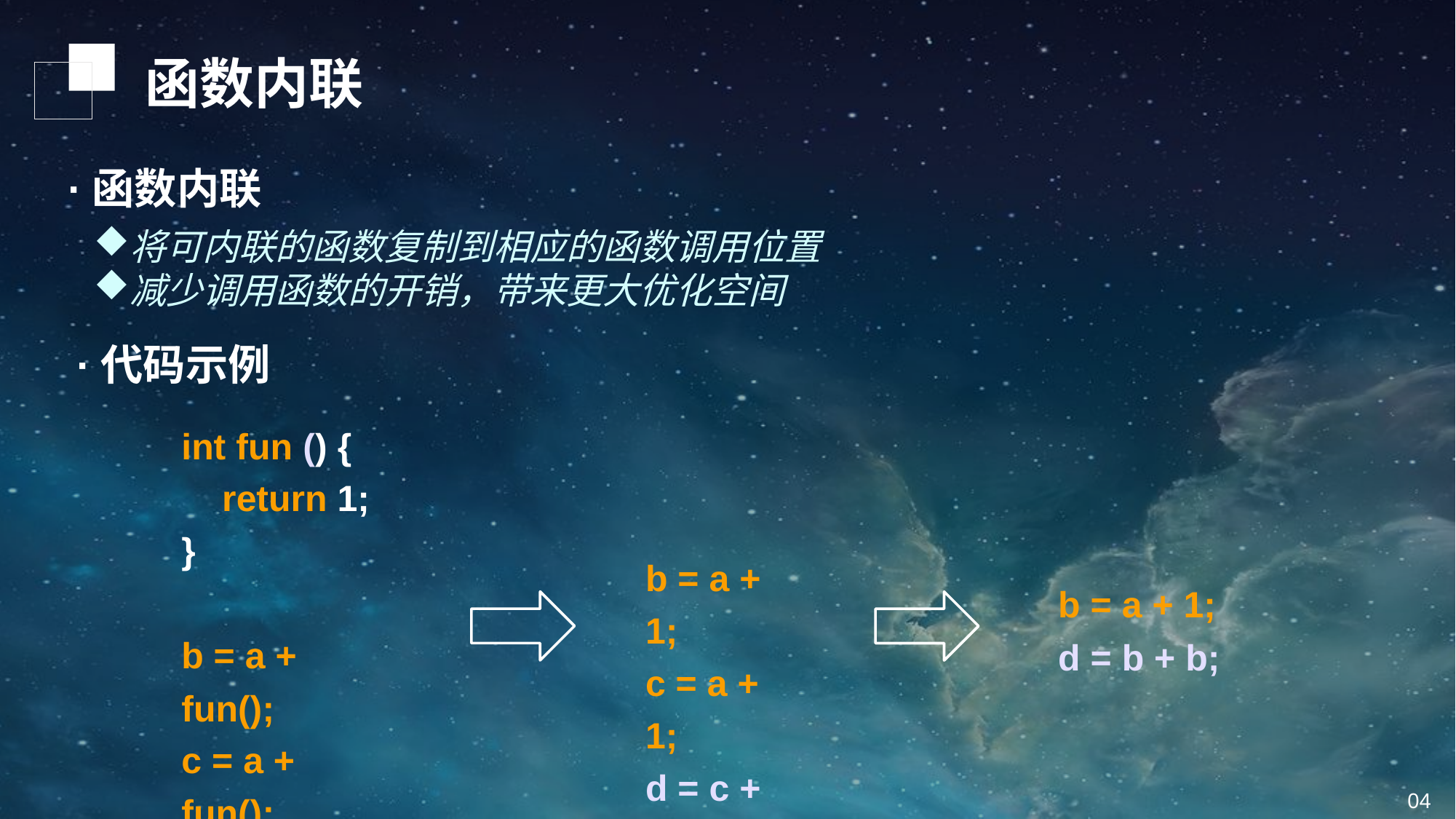

函数内联

·函数内联
将可内联的函数复制到相应的函数调用位置
减少调用函数的开销，带来更大优化空间
·代码示例
int fun () {
    return 1;
}

b = a + fun();
c = a + fun();
d = c + b;

b = a + 1;
c = a + 1;
d = c + b;
b = a + 1;
d = b + b;

04